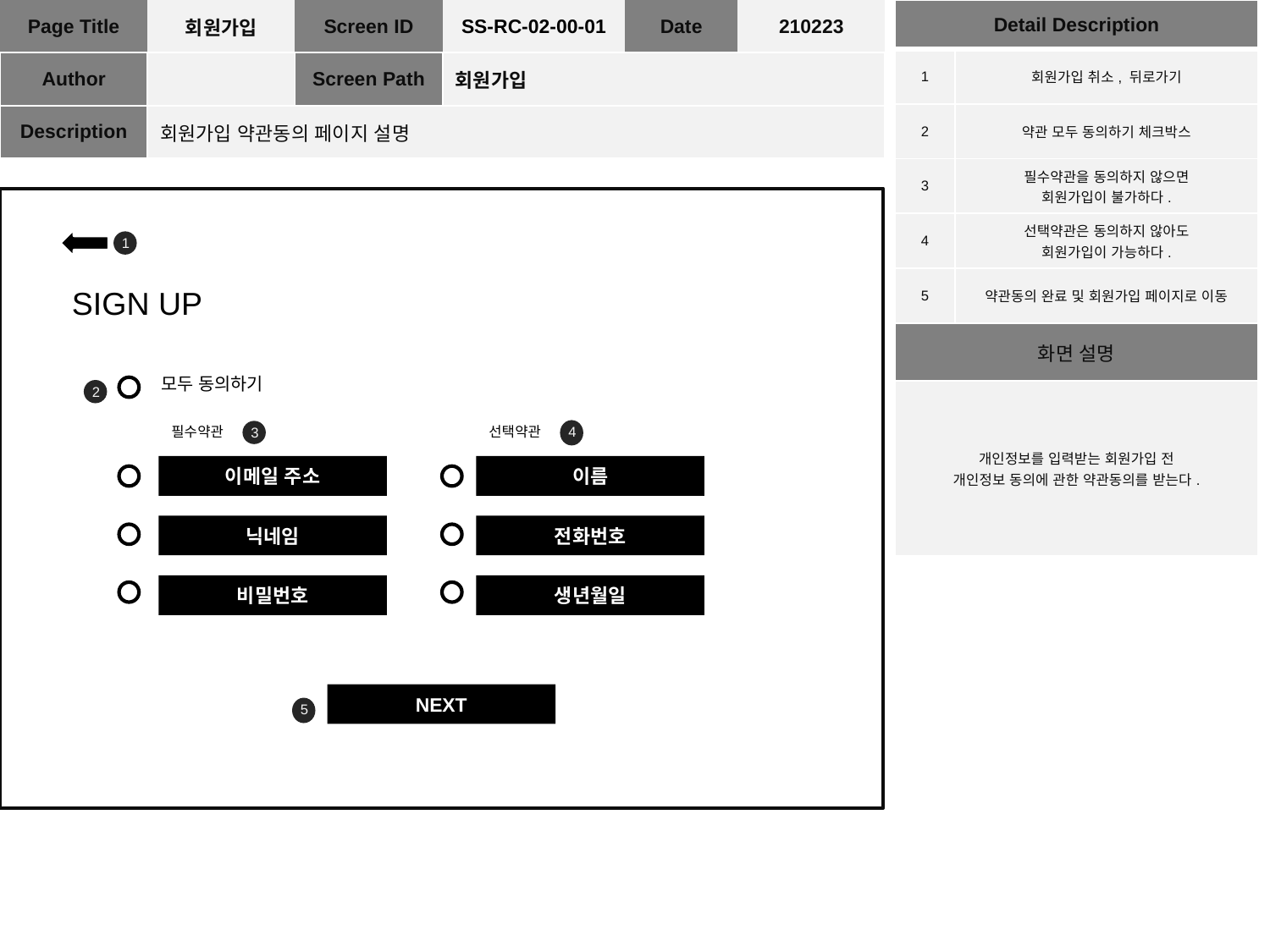

| Page Title | 회원가입 | Screen ID | SS-RC-02-00-01 | Date | 210223 |
| --- | --- | --- | --- | --- | --- |
| Author |  | Screen Path | 회원가입 |  |  |
| Description | 회원가입 약관동의 페이지 설명 |  |  |  |  |
| Detail Description |  |
| --- | --- |
| 1 | 회원가입 취소, 뒤로가기 |
| 2 | 약관 모두 동의하기 체크박스 |
| 3 | 필수약관을 동의하지 않으면 회원가입이 불가하다. |
| 4 | 선택약관은 동의하지 않아도 회원가입이 가능하다. |
| 5 | 약관동의 완료 및 회원가입 페이지로 이동 |
| 화면 설명 |  |
| 개인정보를 입력받는 회원가입 전 개인정보 동의에 관한 약관동의를 받는다. |  |

1

SIGN UP
모두 동의하기
2

필수약관
선택약관
4

3

이메일 주소
이름

닉네임
전화번호

7

비밀번호
생년월일

8

9

10

NEXT
5

6